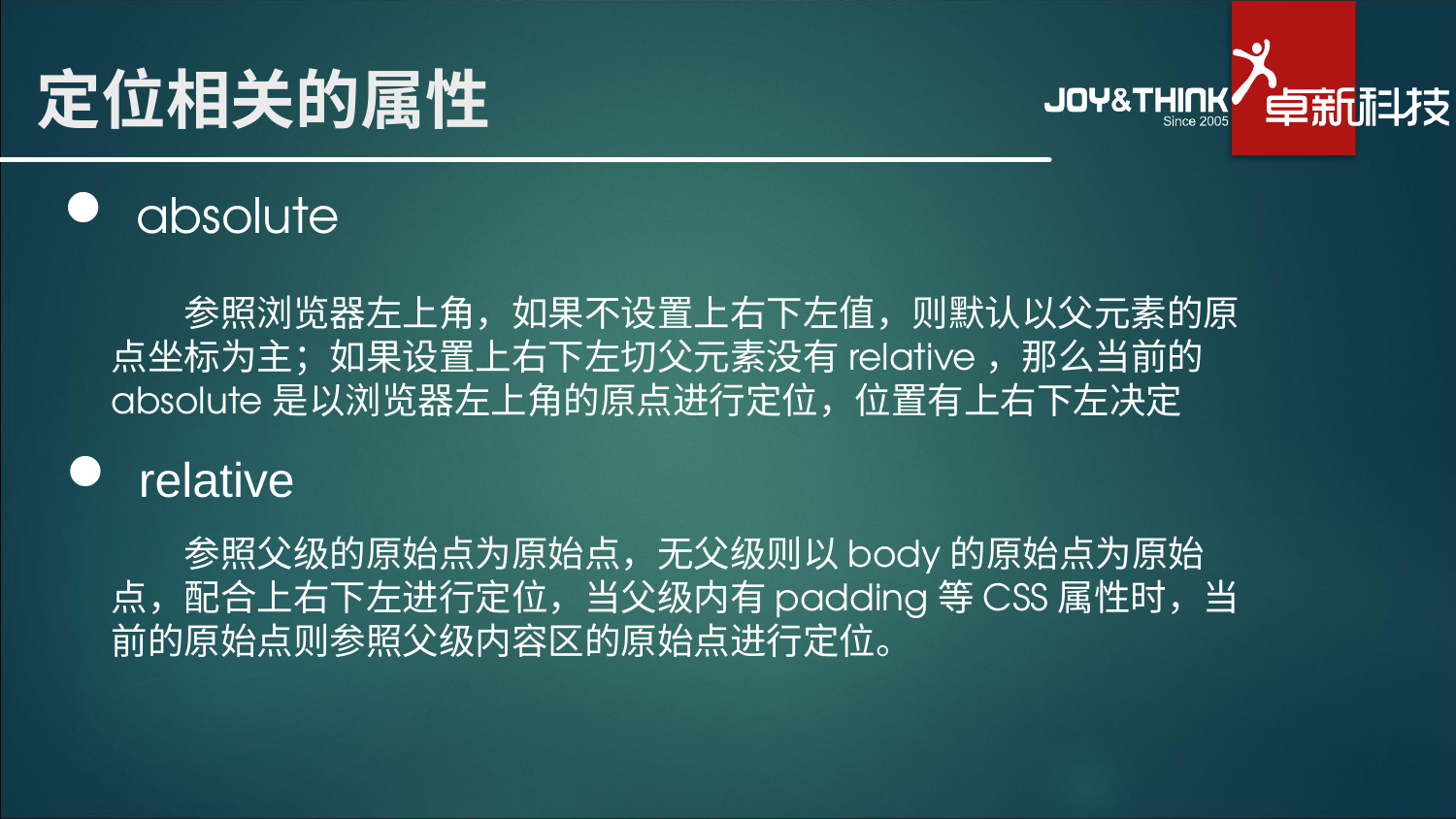

# 定位相关的属性
absolute
参照浏览器左上角，如果不设置上右下左值，则默认以父元素的原点坐标为主；如果设置上右下左切父元素没有relative，那么当前的absolute是以浏览器左上角的原点进行定位，位置有上右下左决定
relative
参照父级的原始点为原始点，无父级则以body的原始点为原始点，配合上右下左进行定位，当父级内有padding等CSS属性时，当前的原始点则参照父级内容区的原始点进行定位。